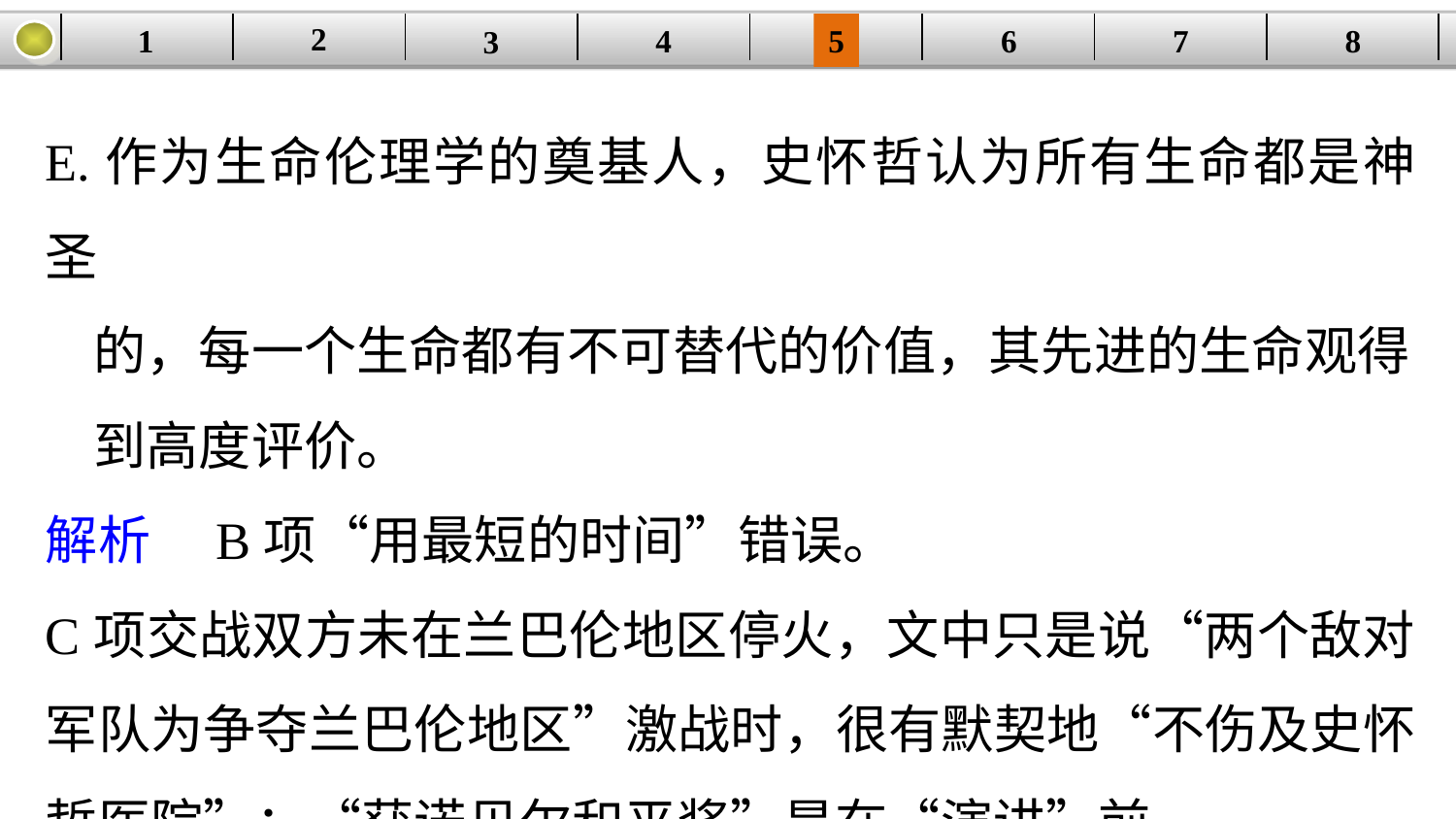

2
1
8
7
6
|  |  |  |  |  |  |  |  |
| --- | --- | --- | --- | --- | --- | --- | --- |
5
4
3

E.作为生命伦理学的奠基人，史怀哲认为所有生命都是神圣
   的，每一个生命都有不可替代的价值，其先进的生命观得
   到高度评价。
解析　B项“用最短的时间”错误。
C项交战双方未在兰巴伦地区停火，文中只是说“两个敌对军队为争夺兰巴伦地区”激战时，很有默契地“不伤及史怀哲医院”；“获诺贝尔和平奖”是在“演讲”前。